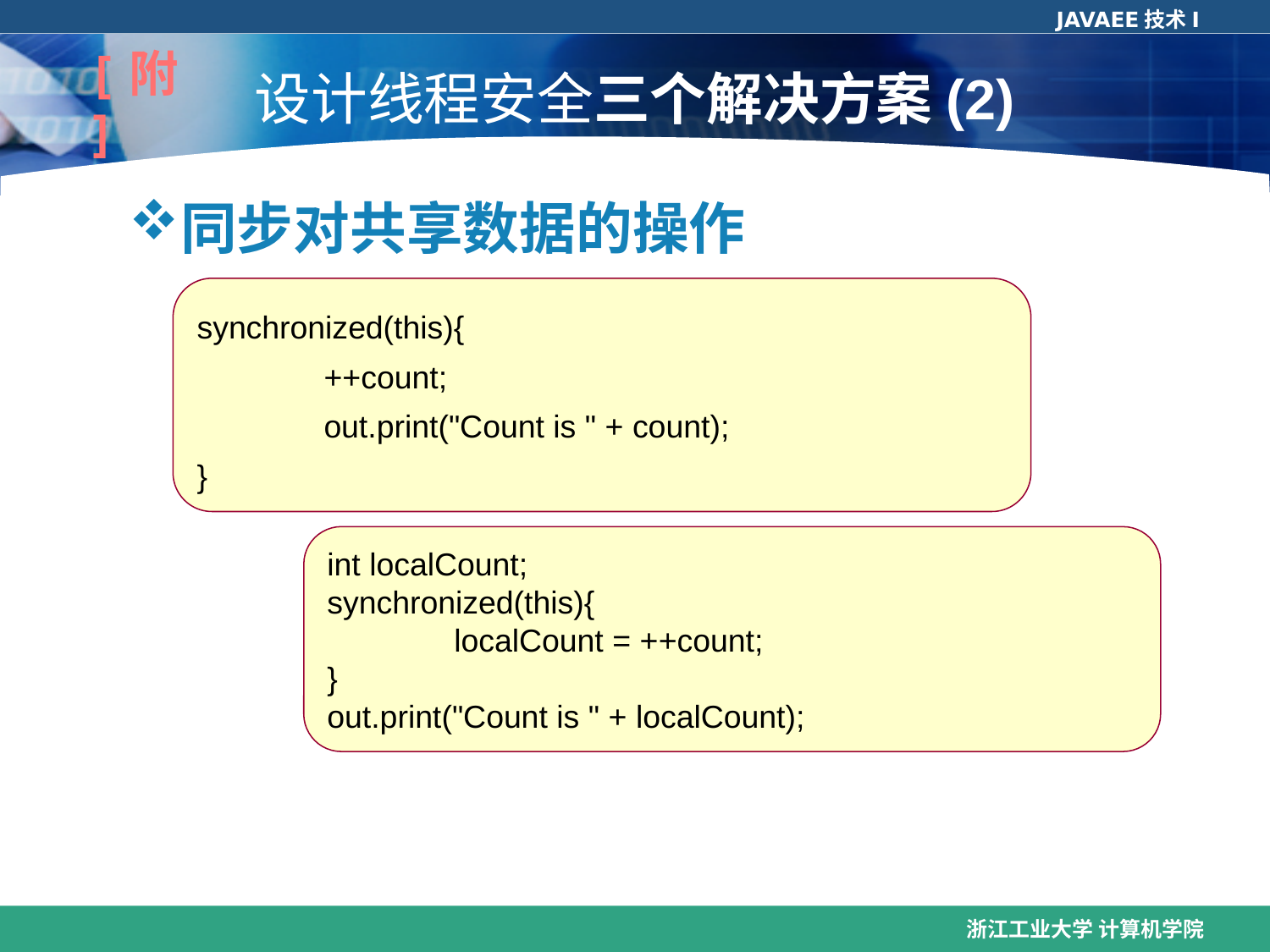

[附]
设计线程安全三个解决方案(2)
同步对共享数据的操作
synchronized(this){
	++count;
	out.print("Count is " + count);
}
int localCount;
synchronized(this){
	localCount = ++count;
}
out.print("Count is " + localCount);